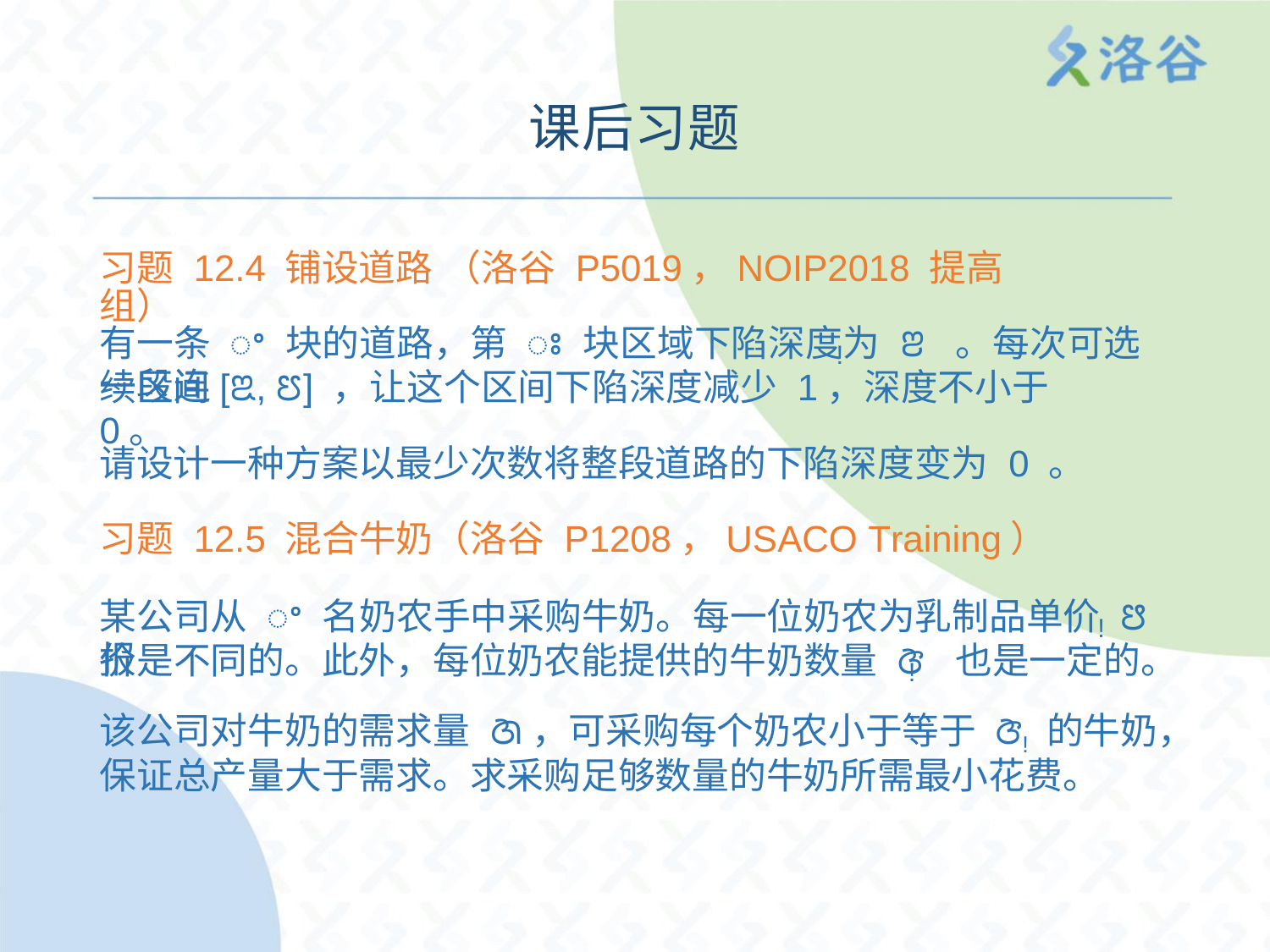

课后习题
习题 12.4 铺设道路 （洛谷 P5019，NOIP2018 提高组）
有一条 ꢀ 块的道路，第 ꢁ 块区域下陷深度为 ꢂ 。每次可选一段连
!
续区间[ꢃ, ꢄ] ，让这个区间下陷深度减少 1，深度不小于 0。
请设计一种方案以最少次数将整段道路的下陷深度变为 0 。
习题 12.5 混合牛奶（洛谷 P1208，USACO Training）
某公司从 ꢀ 名奶农手中采购牛奶。每一位奶农为乳制品单价 ꢅ 报
!
价是不同的。此外，每位奶农能提供的牛奶数量 ꢆ 也是一定的。
!
该公司对牛奶的需求量 ꢇ，可采购每个奶农小于等于 ꢆ! 的牛奶，
保证总产量大于需求。求采购足够数量的牛奶所需最小花费。